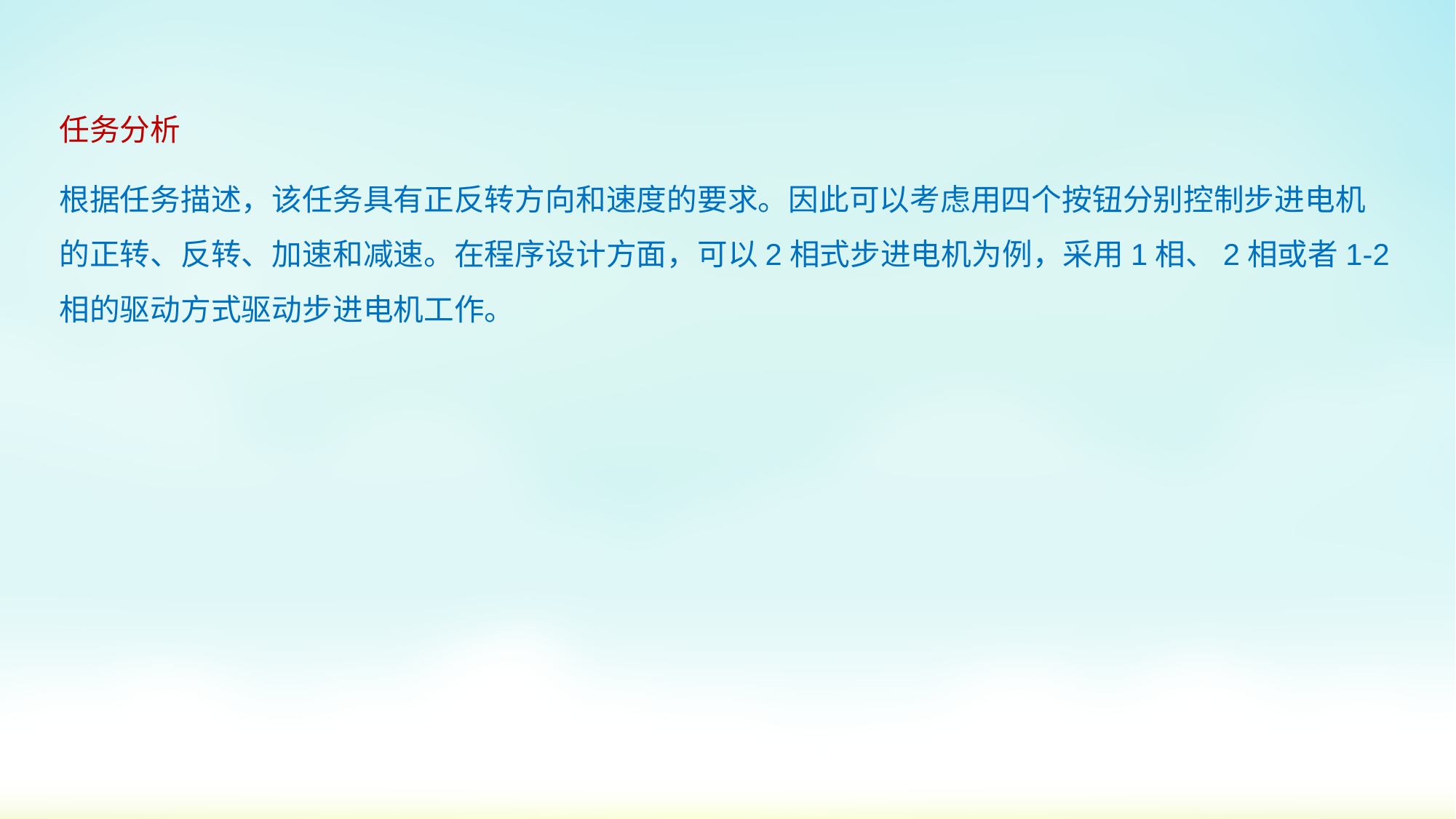

任务分析
根据任务描述，该任务具有正反转方向和速度的要求。因此可以考虑用四个按钮分别控制步进电机的正转、反转、加速和减速。在程序设计方面，可以2相式步进电机为例，采用1相、2相或者1-2相的驱动方式驱动步进电机工作。